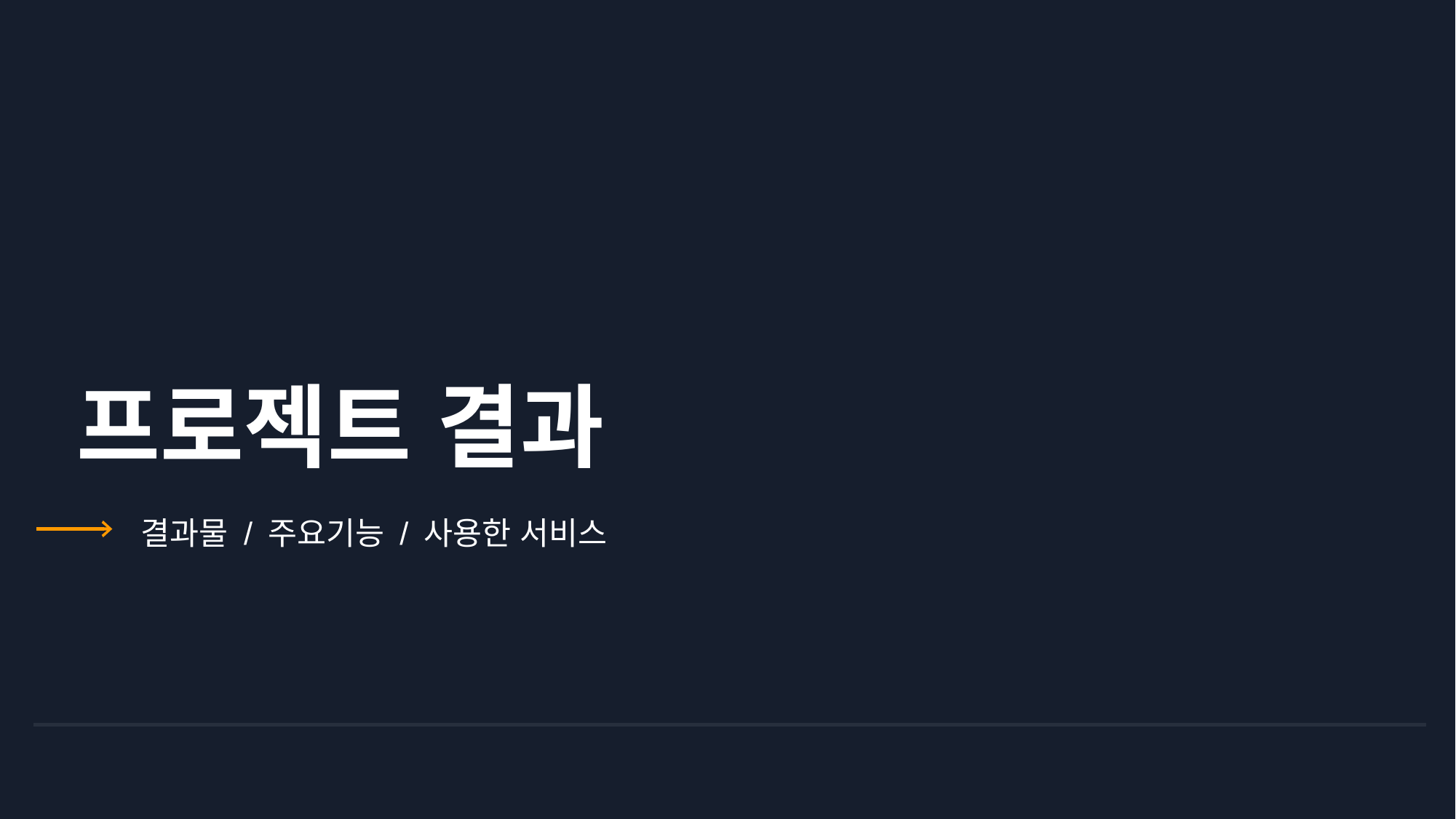

# 프로젝트 결과
결과물 / 주요기능 / 사용한 서비스

© 2023, Amazon Web Services, Inc. or its affiliates. All rights reserved.